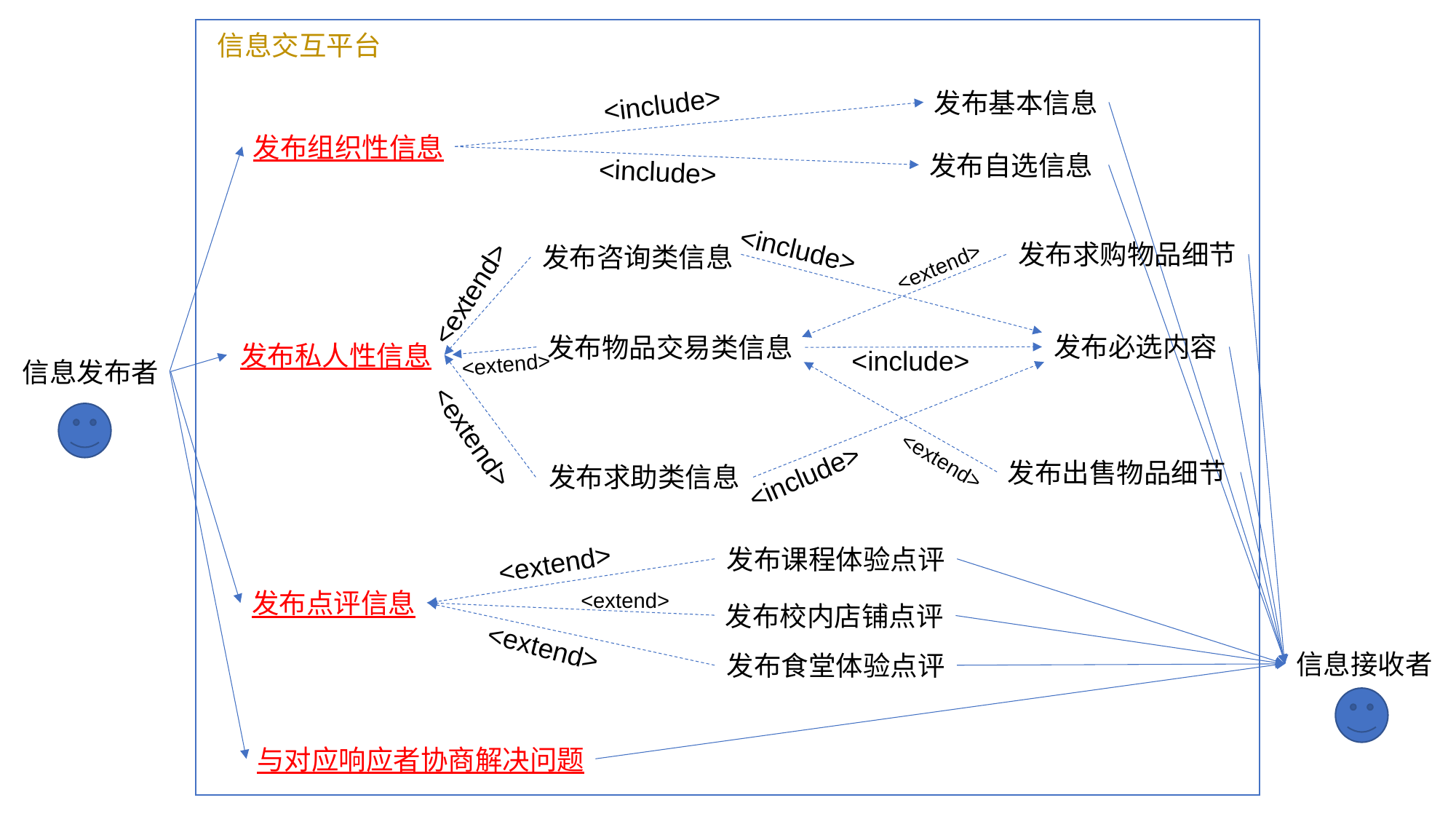

信息交互平台
<include>
发布基本信息
发布组织性信息
发布自选信息
<include>
发布求购物品细节
<include>
发布咨询类信息
<extend>
<extend>
发布必选内容
发布物品交易类信息
发布私人性信息
<include>
<extend>
信息发布者
<extend>
<include>
<extend>
发布出售物品细节
发布求助类信息
信息接收者
发布课程体验点评
<extend>
发布点评信息
<extend>
发布校内店铺点评
<extend>
发布食堂体验点评
与对应响应者协商解决问题